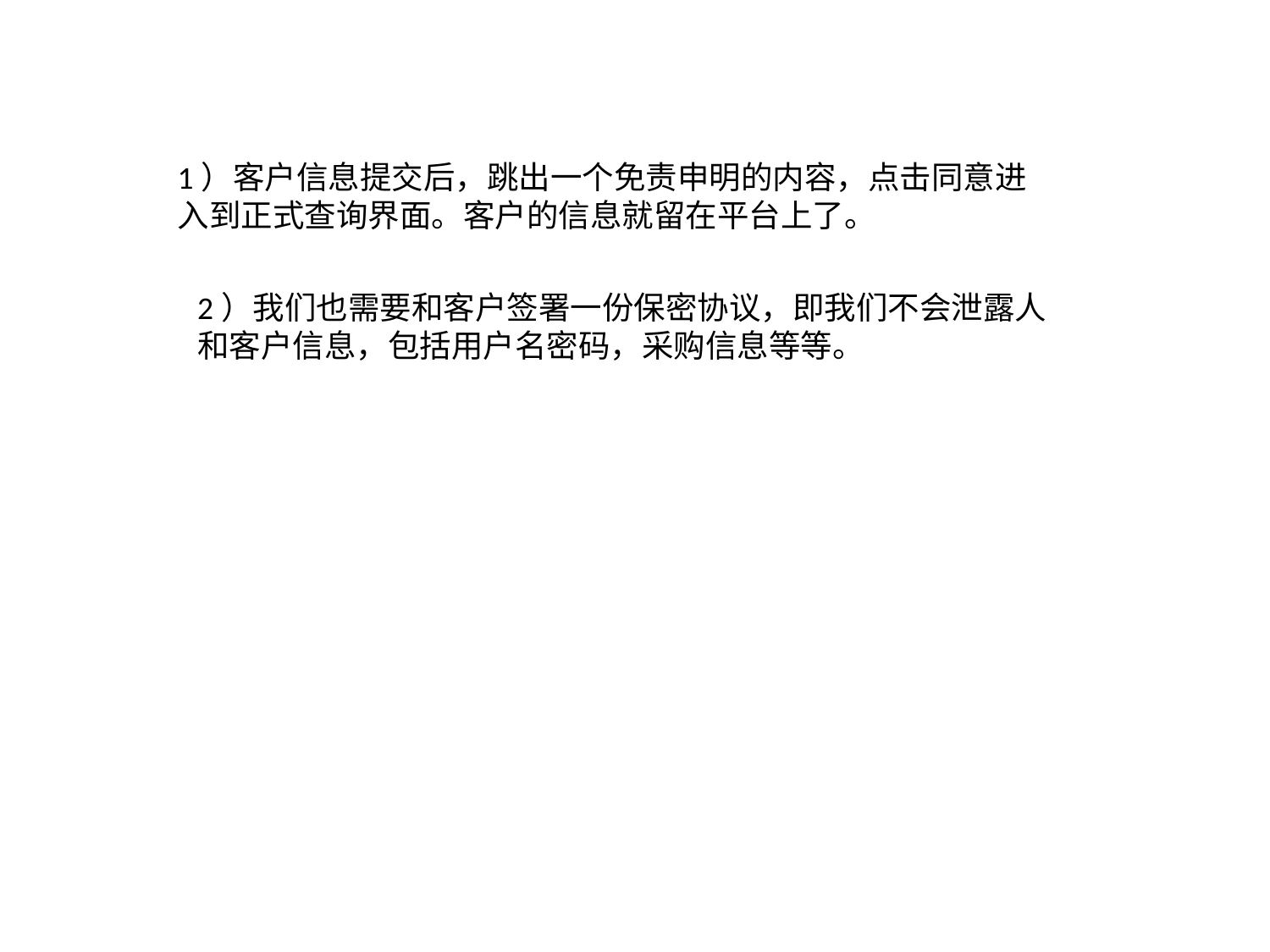

1）客户信息提交后，跳出一个免责申明的内容，点击同意进入到正式查询界面。客户的信息就留在平台上了。
2）我们也需要和客户签署一份保密协议，即我们不会泄露人和客户信息，包括用户名密码，采购信息等等。